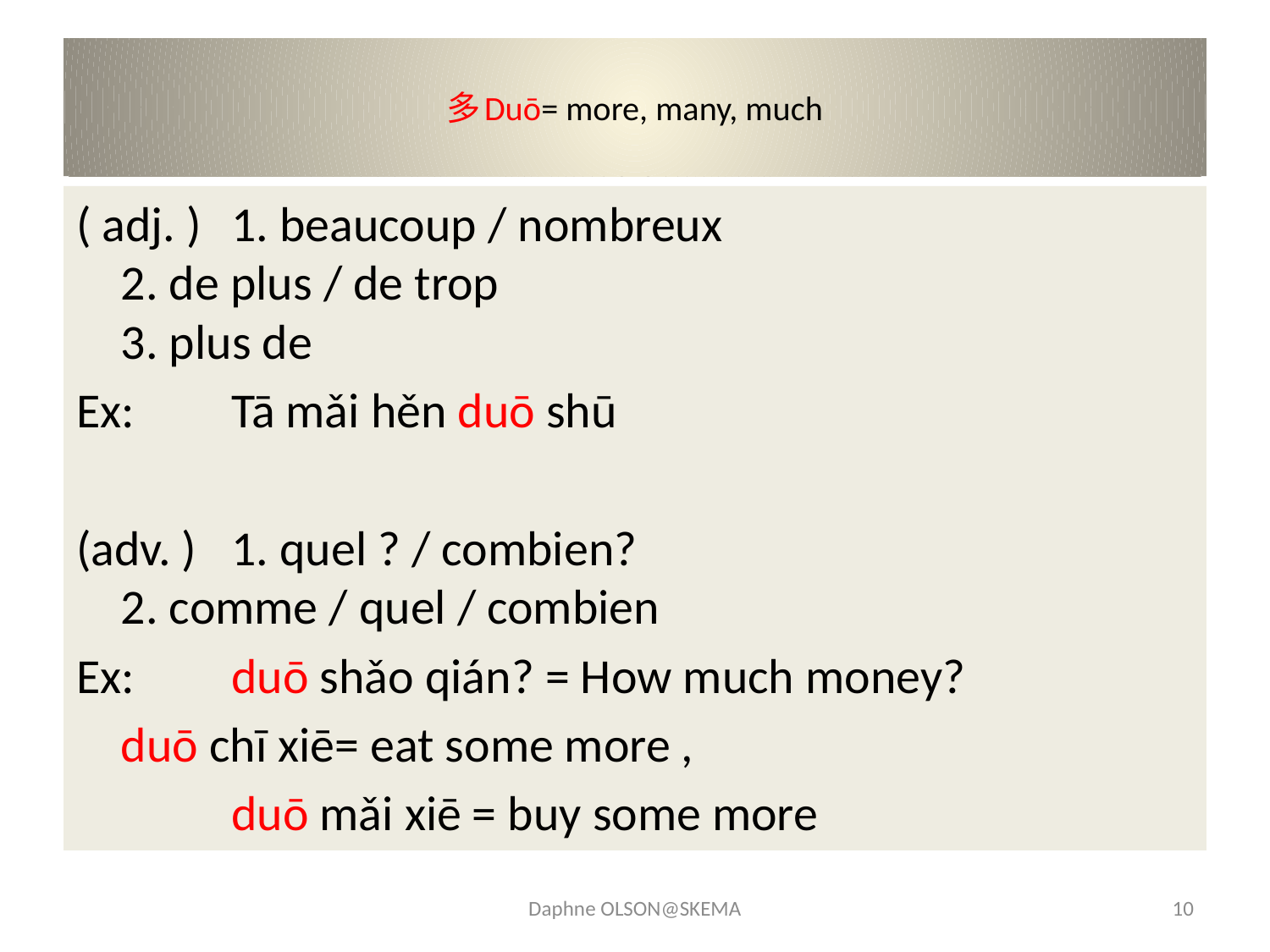

# 多Duō= more, many, much
( adj. )	1. beaucoup / nombreux
		2. de plus / de trop
		3. plus de
Ex: 	Tā mǎi hěn duō shū

(adv. )	1. quel ? / combien?
		2. comme / quel / combien
Ex: 	duō shǎo qián? = How much money?
		duō chī xiē= eat some more ,
	   	duō mǎi xiē = buy some more

Daphne OLSON@SKEMA
10